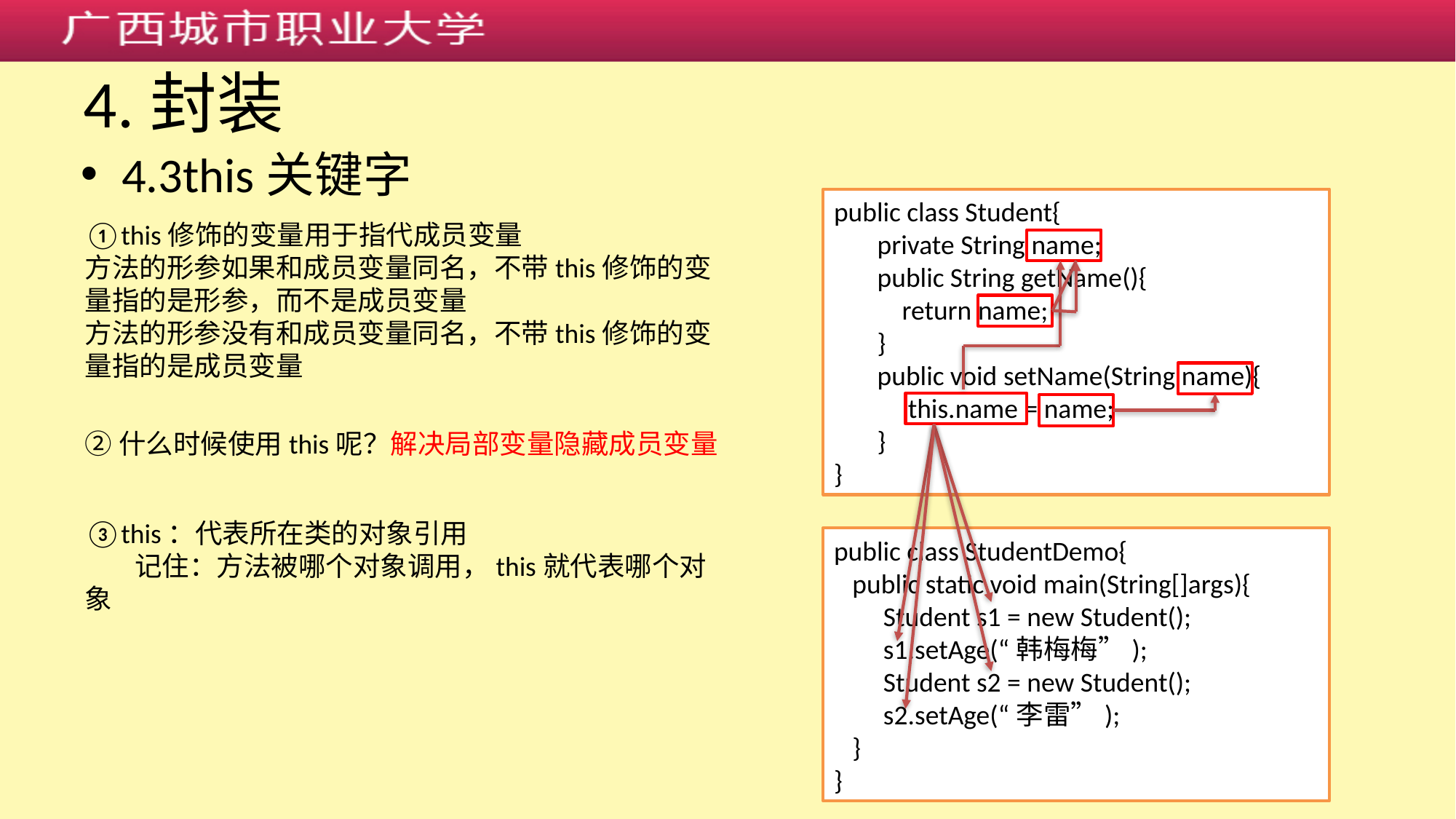

# 4.封装
4.3this关键字
public class Student{
       private String name;
       public String getName(){
           return name;
       }
       public void setName(String name){
            this.name = name;
       }
}
①this修饰的变量用于指代成员变量
方法的形参如果和成员变量同名，不带this修饰的变量指的是形参，而不是成员变量
方法的形参没有和成员变量同名，不带this修饰的变量指的是成员变量

②什么时候使用this呢？解决局部变量隐藏成员变量
③this：代表所在类的对象引用
       记住：方法被哪个对象调用，this就代表哪个对象
public class StudentDemo{
   public static void main(String[]args){
        Student s1 = new Student();
        s1.setAge(“韩梅梅”);
        Student s2 = new Student();
        s2.setAge(“李雷”);
   }
}